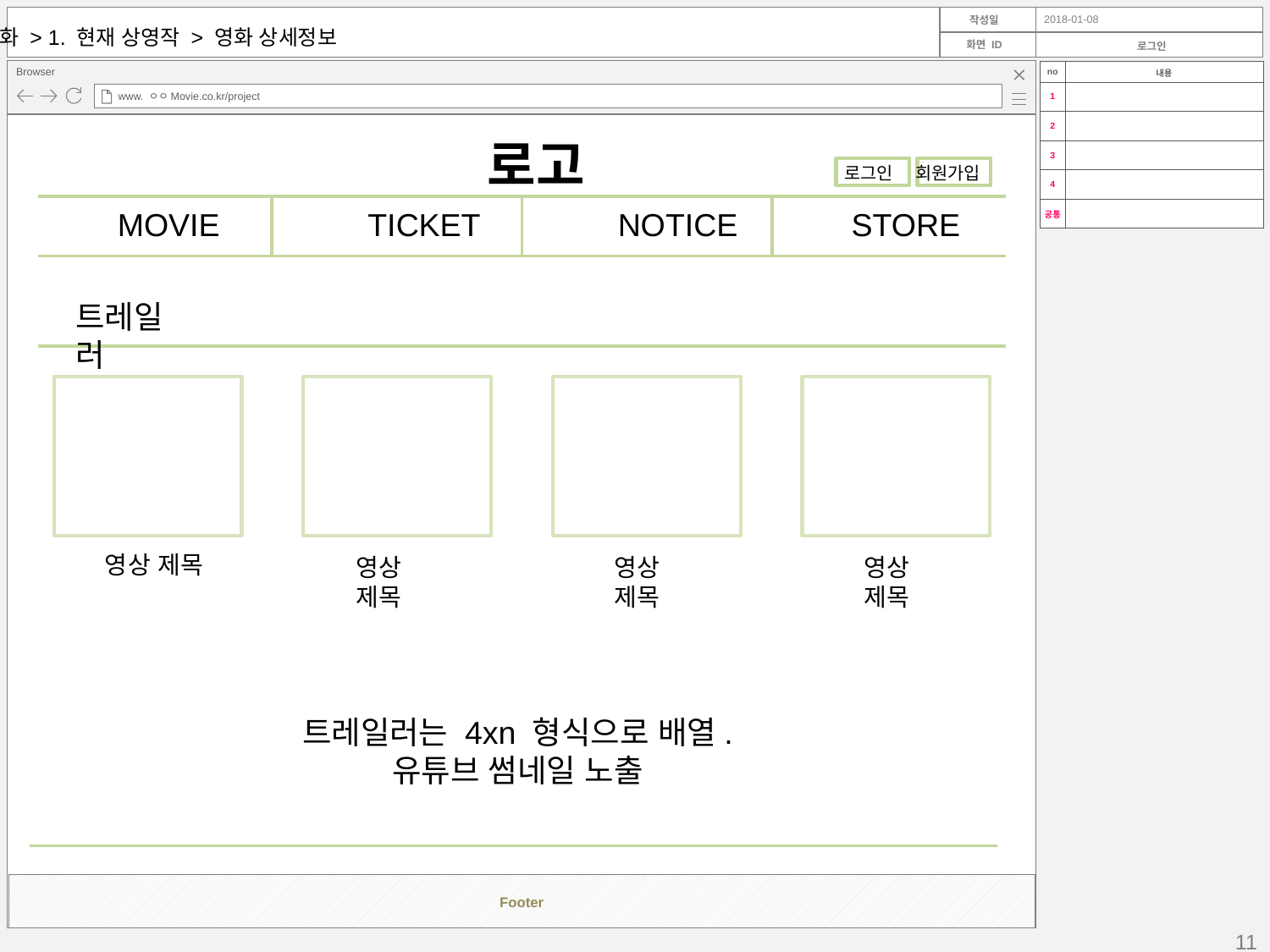

2018-01-08
영화 > 1. 현재 상영작 > 영화 상세정보
로그인
| no | 내용 |
| --- | --- |
| 1 |  |
| 2 |  |
| 3 |  |
| 4 |  |
| 공통 |  |
로고
로그인

회원가입
MOVIE
TICKET
NOTICE
STORE
트레일러

 영상 제목
영상 제목
영상 제목
영상 제목
트레일러는 4xn 형식으로 배열.
유튜브 썸네일 노출
Footer
11